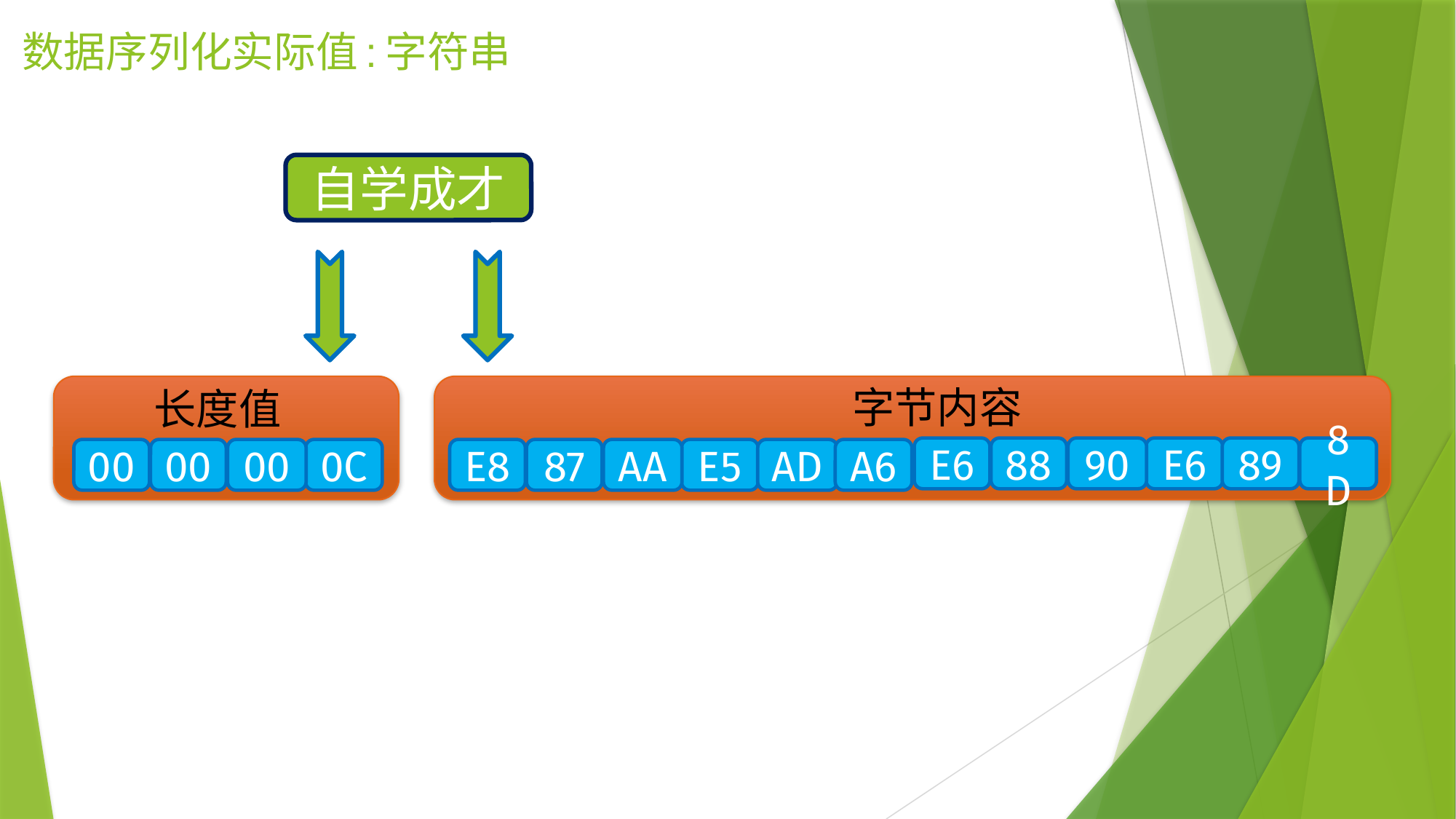

# 数据序列化实际值:字符串
自学成才

字节内容

长度值
89
8D
90
E6
88
E6
00
0C
AD
A6
00
AA
E5
00
87
E8